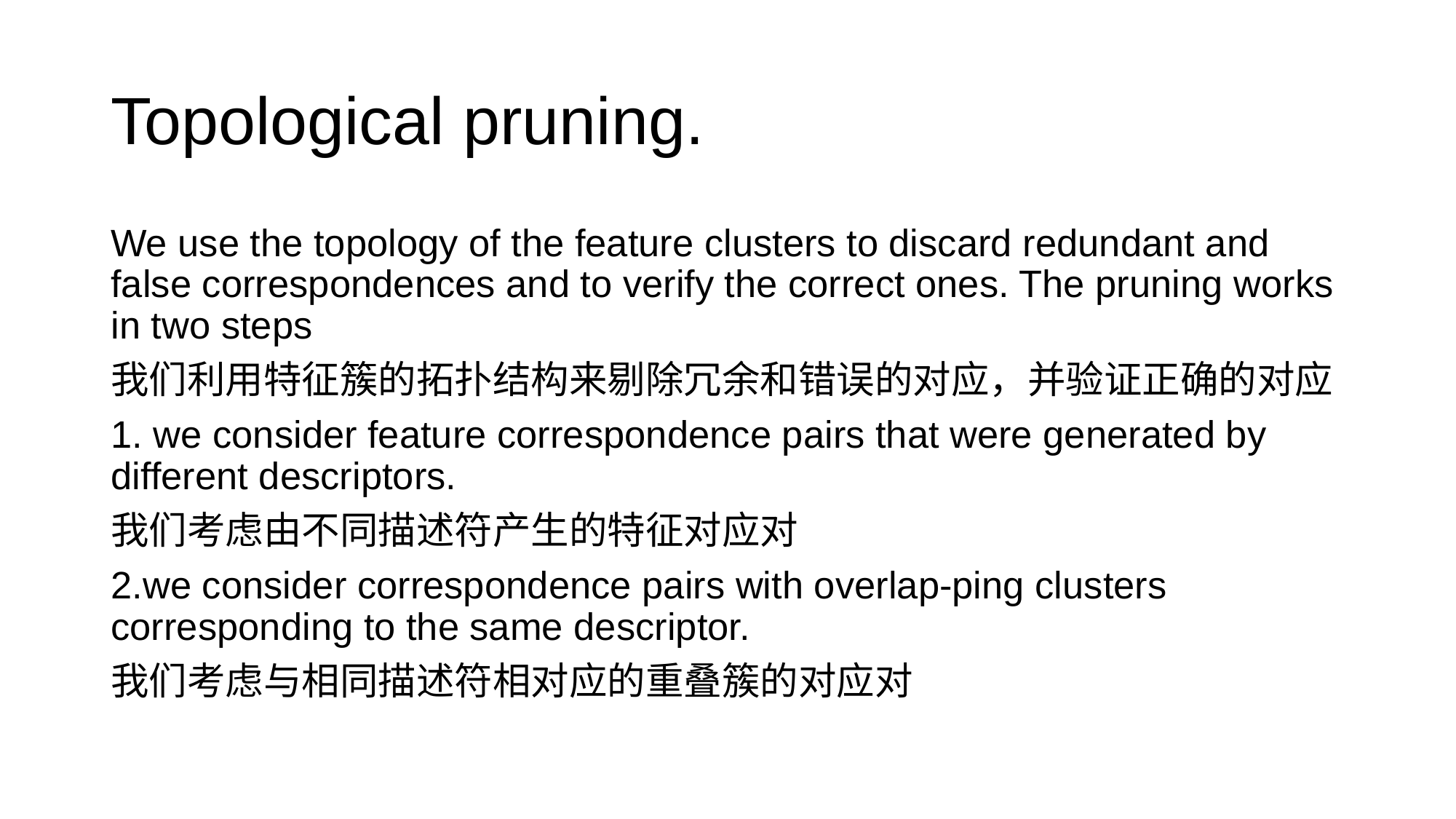

# Topological pruning.
We use the topology of the feature clusters to discard redundant and false correspondences and to verify the correct ones. The pruning works in two steps
我们利用特征簇的拓扑结构来剔除冗余和错误的对应，并验证正确的对应
1. we consider feature correspondence pairs that were generated by different descriptors.
我们考虑由不同描述符产生的特征对应对
2.we consider correspondence pairs with overlap-ping clusters corresponding to the same descriptor.
我们考虑与相同描述符相对应的重叠簇的对应对